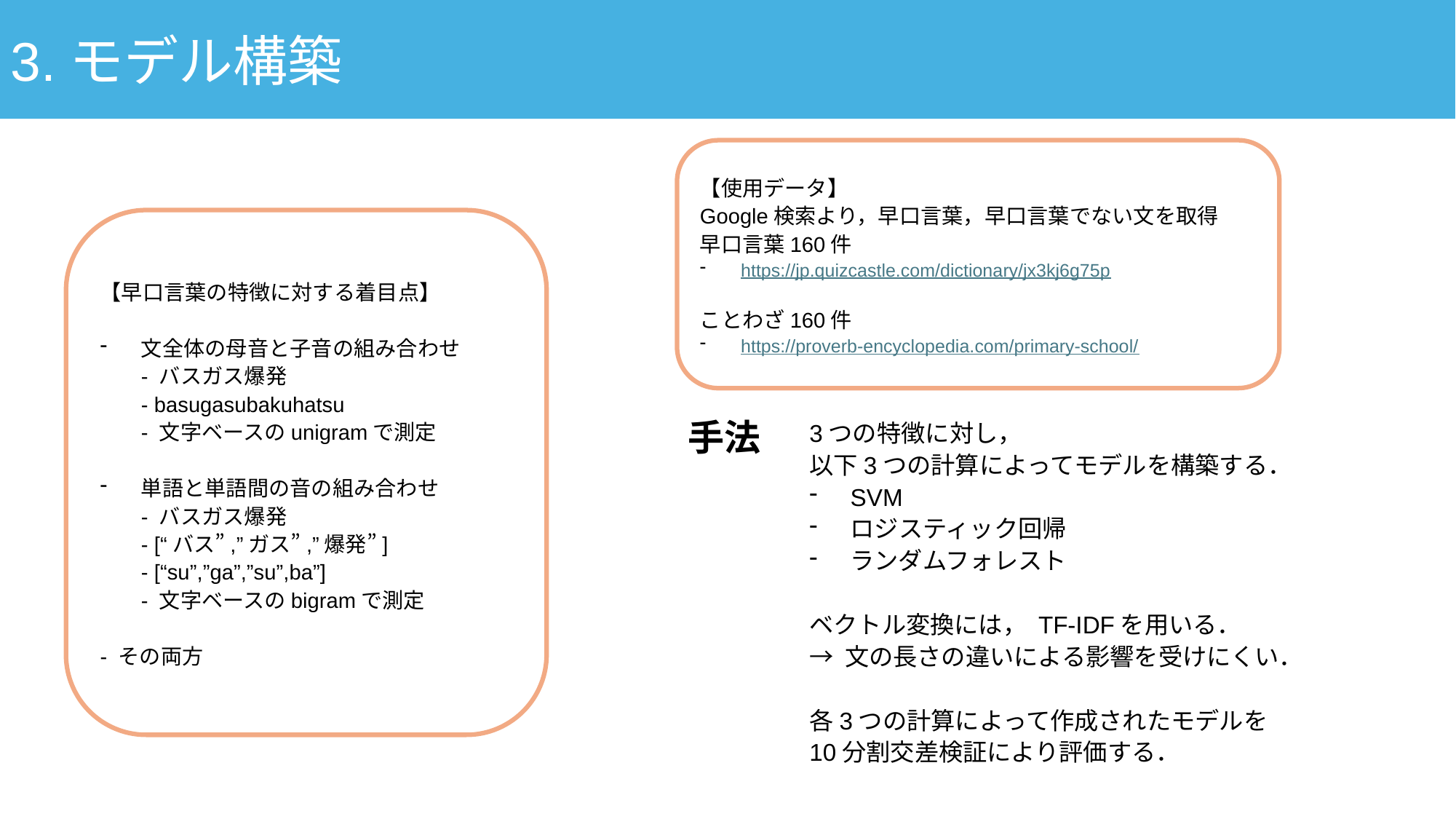

3.モデル構築
【使用データ】
Google検索より，早口言葉，早口言葉でない文を取得
早口言葉160件
https://jp.quizcastle.com/dictionary/jx3kj6g75p

ことわざ160件
https://proverb-encyclopedia.com/primary-school/
【早口言葉の特徴に対する着目点】

文全体の母音と子音の組み合わせ
- バスガス爆発
- basugasubakuhatsu
- 文字ベースのunigramで測定

単語と単語間の音の組み合わせ
- バスガス爆発
- [“バス”,”ガス”,”爆発”]
- [“su”,”ga”,”su”,ba”]
- 文字ベースのbigramで測定

- その両方
手法
3つの特徴に対し，
以下3つの計算によってモデルを構築する．
SVM
ロジスティック回帰
ランダムフォレスト

ベクトル変換には， TF-IDFを用いる．
→ 文の長さの違いによる影響を受けにくい．

各3つの計算によって作成されたモデルを
10分割交差検証により評価する．